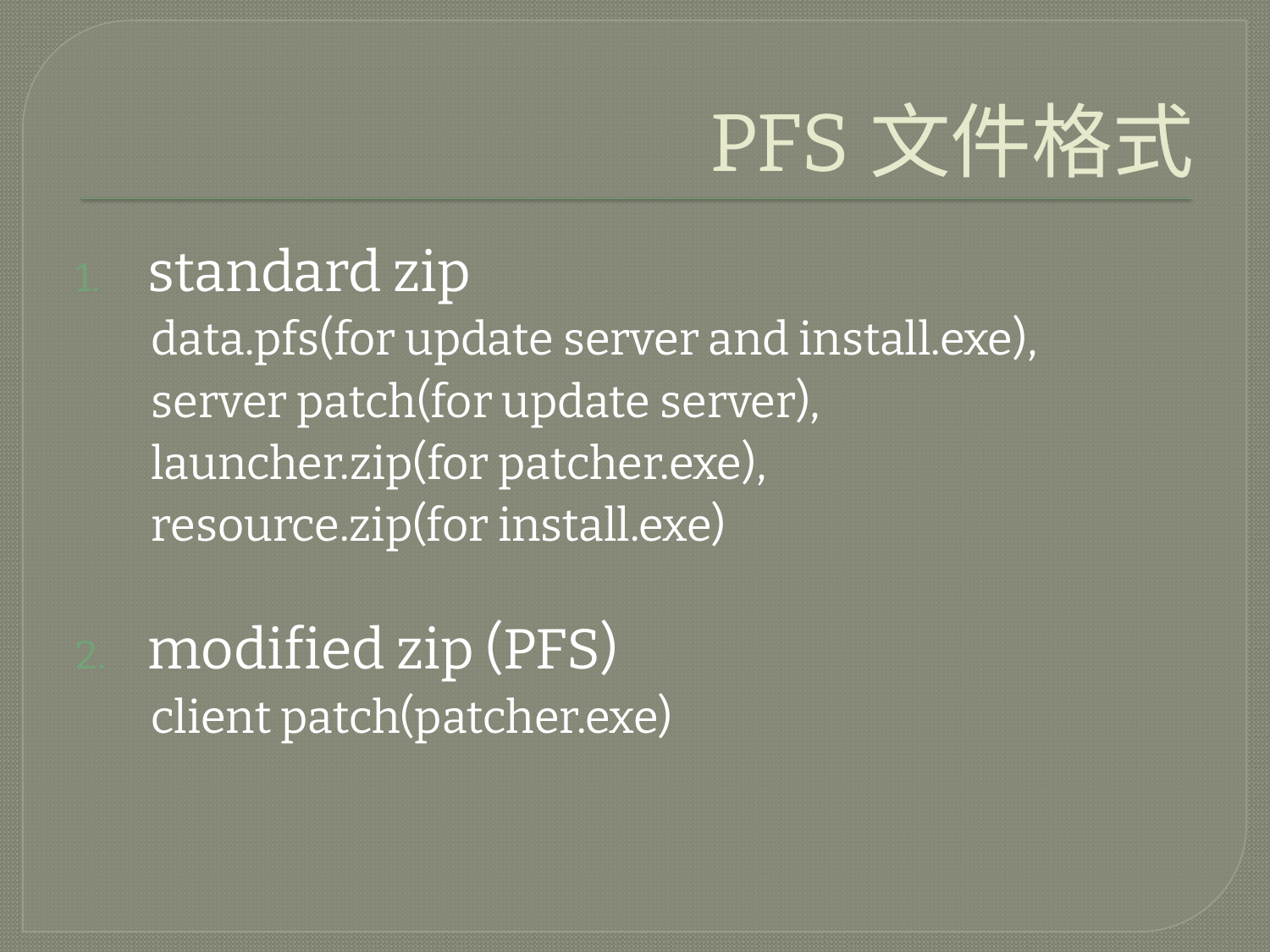

# PFS文件格式
standard zip
   data.pfs(for update server and install.exe),
   server patch(for update server),
   launcher.zip(for patcher.exe),
   resource.zip(for install.exe)

modified zip (PFS)
   client patch(patcher.exe)